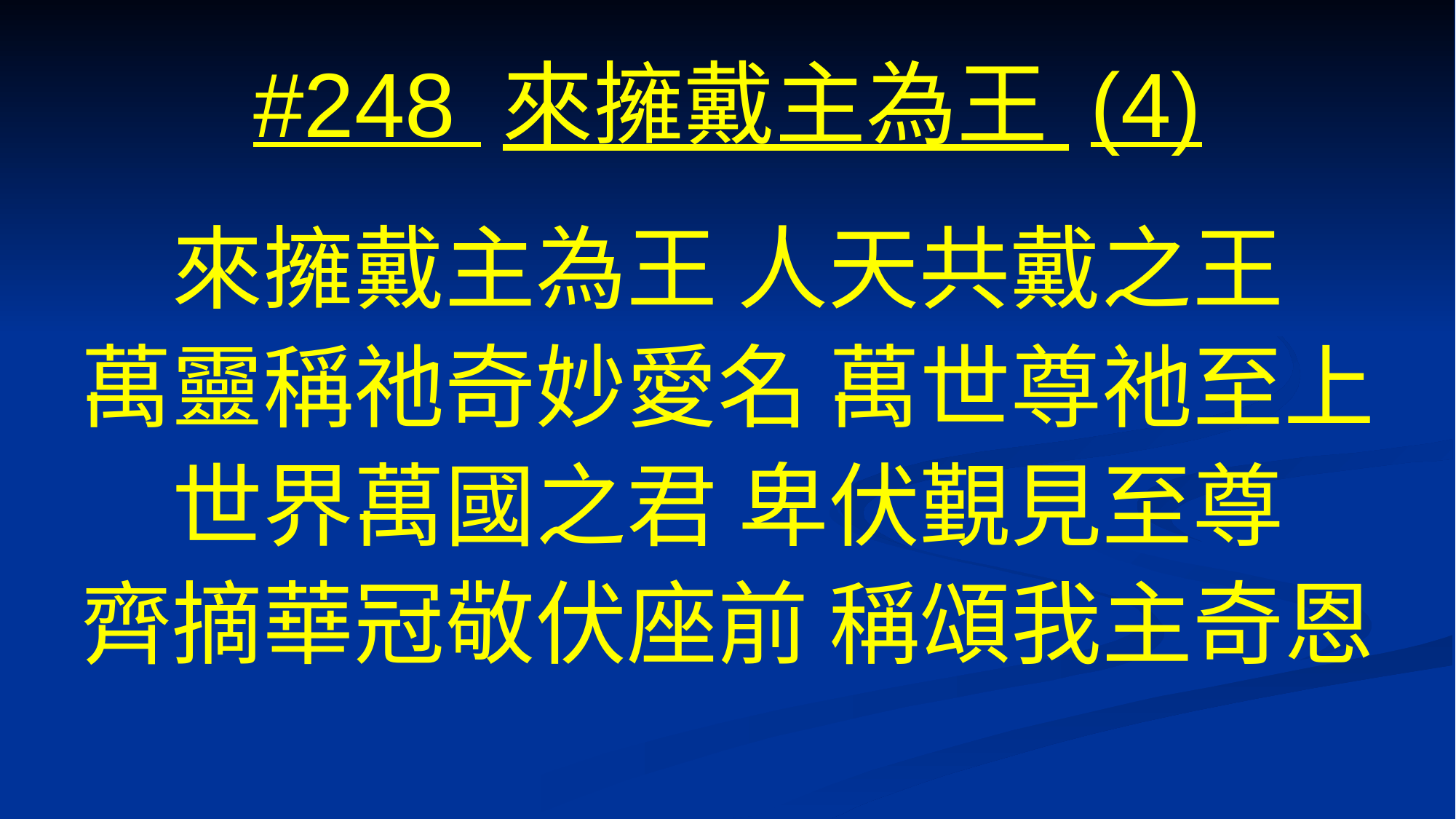

# #248 來擁戴主為王 (4)
來擁戴主為王 人天共戴之王
萬靈稱祂奇妙愛名 萬世尊祂至上
世界萬國之君 卑伏覲見至尊
齊摘華冠敬伏座前 稱頌我主奇恩